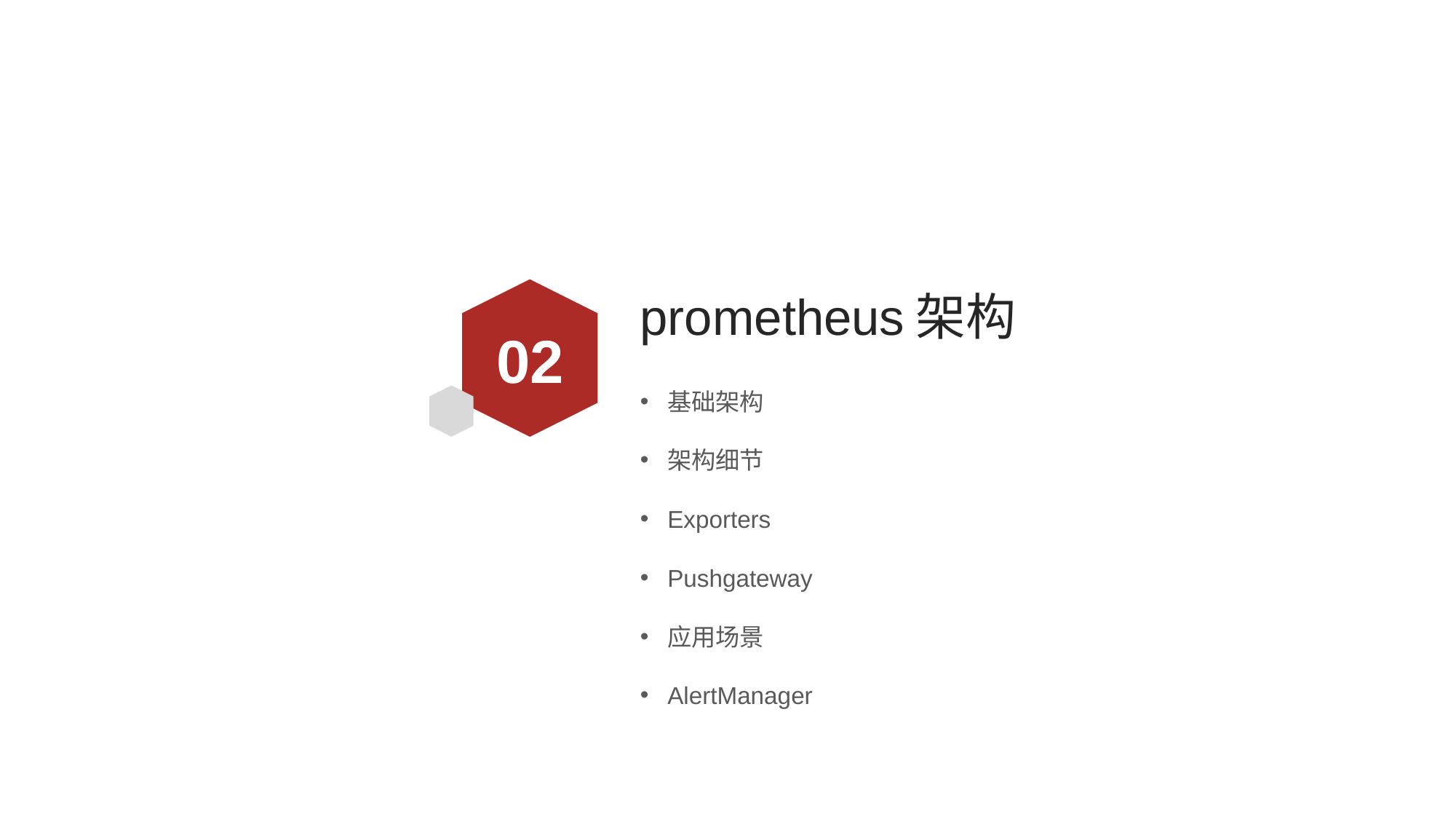

# prometheus架构
02
基础架构
架构细节
Exporters
Pushgateway
应用场景
AlertManager